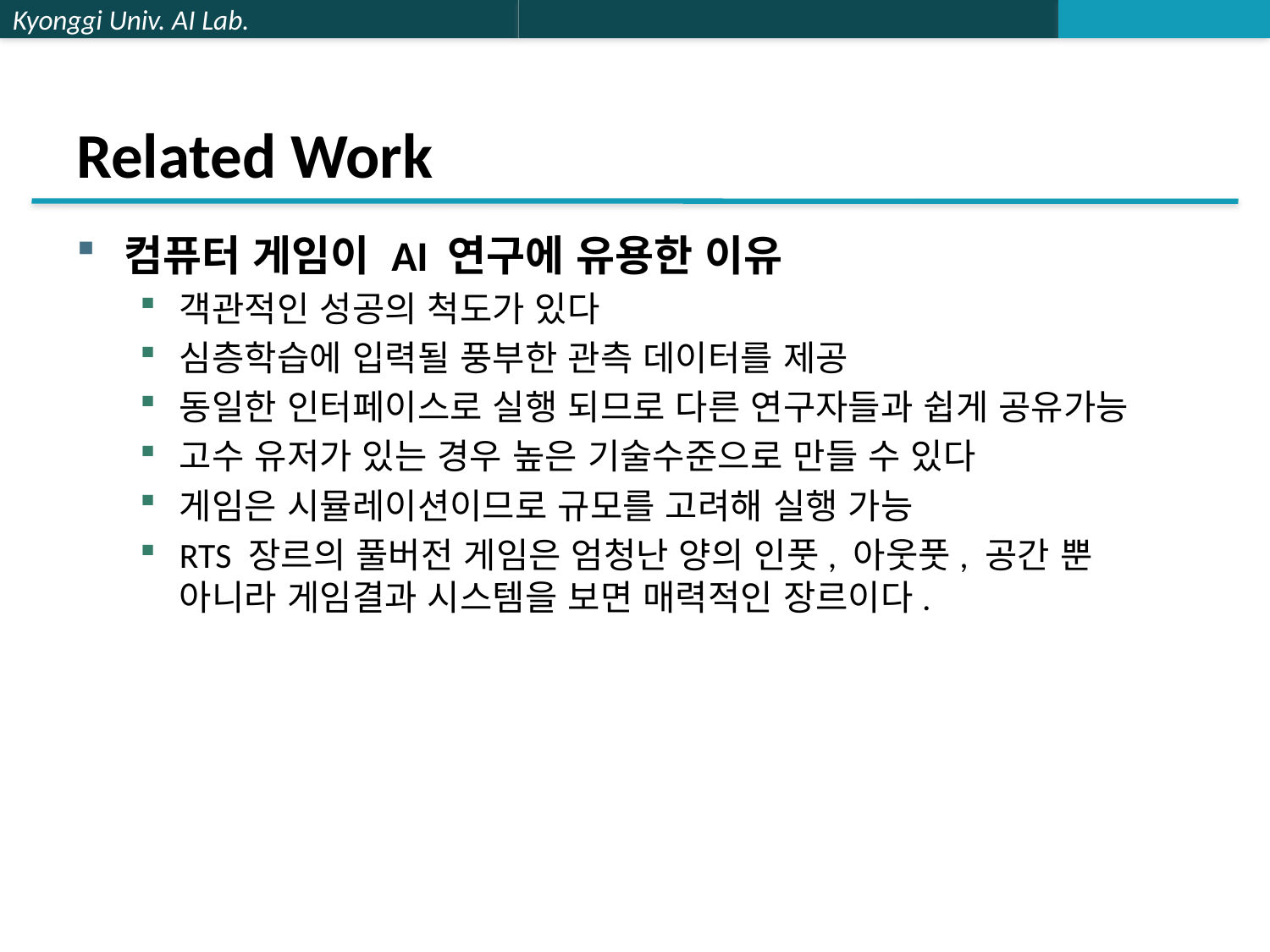

# Related Work
컴퓨터 게임이 AI 연구에 유용한 이유
객관적인 성공의 척도가 있다
심층학습에 입력될 풍부한 관측 데이터를 제공
동일한 인터페이스로 실행 되므로 다른 연구자들과 쉽게 공유가능
고수 유저가 있는 경우 높은 기술수준으로 만들 수 있다
게임은 시뮬레이션이므로 규모를 고려해 실행 가능
RTS 장르의 풀버전 게임은 엄청난 양의 인풋, 아웃풋, 공간 뿐 아니라 게임결과 시스템을 보면 매력적인 장르이다.